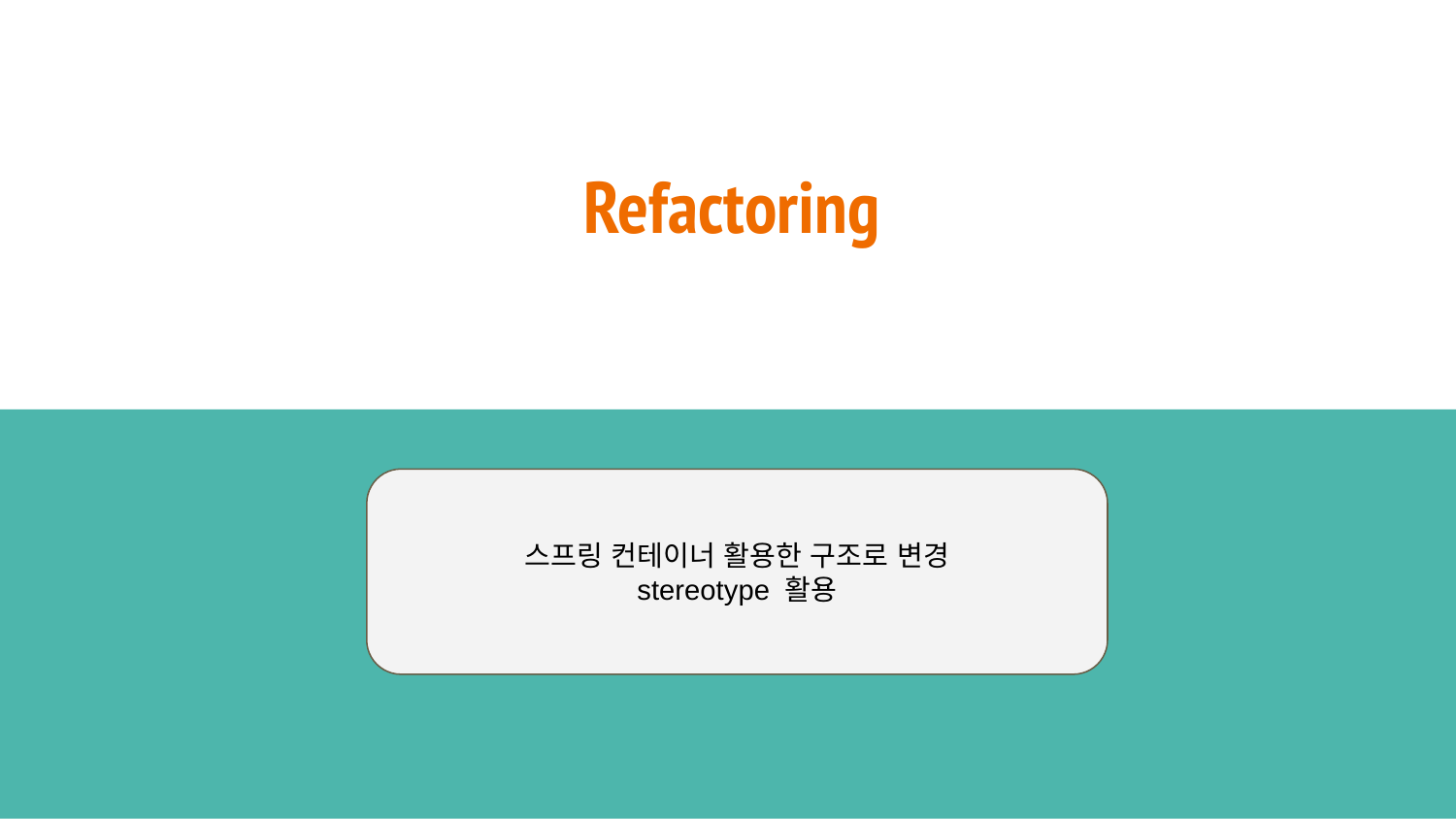

# Refactoring
스프링 컨테이너 활용한 구조로 변경
stereotype 활용